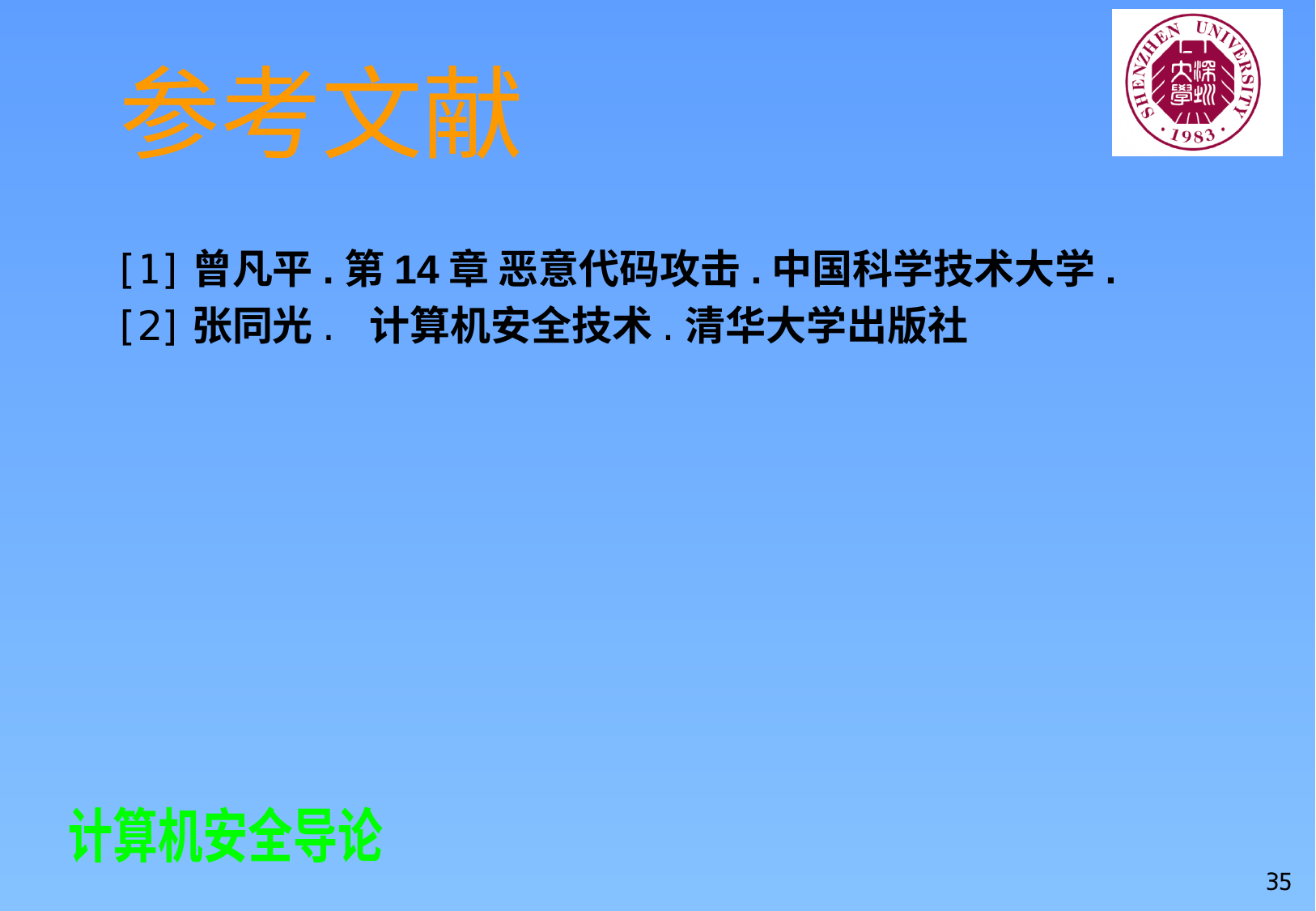

# 参考文献
[1]曾凡平.第14章 恶意代码攻击.中国科学技术大学.
[2]张同光.  计算机安全技术.清华大学出版社
35